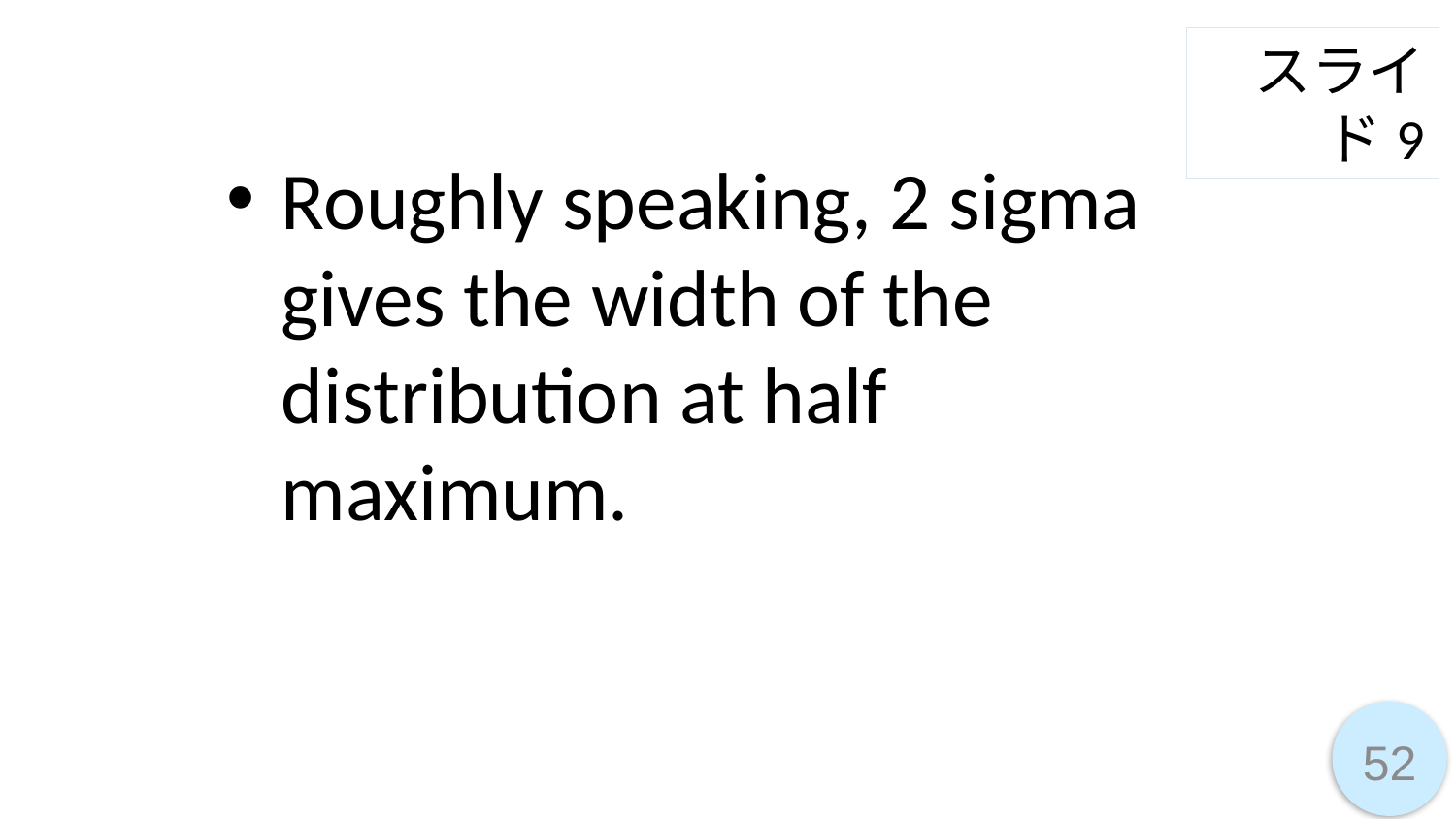

スライド9
Roughly speaking, 2 sigma gives the width of the distribution at half maximum.
52